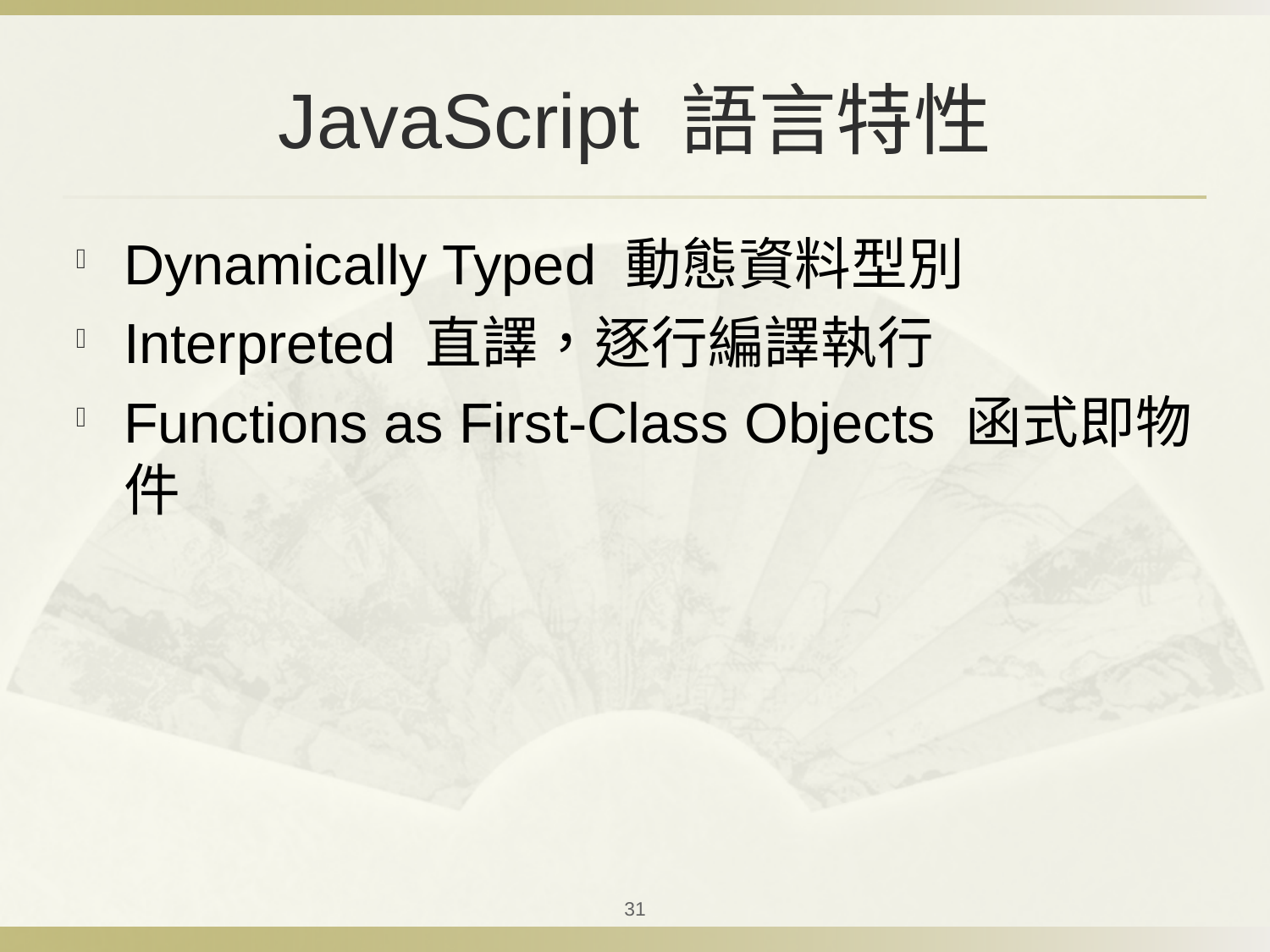

# JavaScript 語言特性
Dynamically Typed 動態資料型別
Interpreted 直譯，逐行編譯執行
Functions as First-Class Objects 函式即物件

31